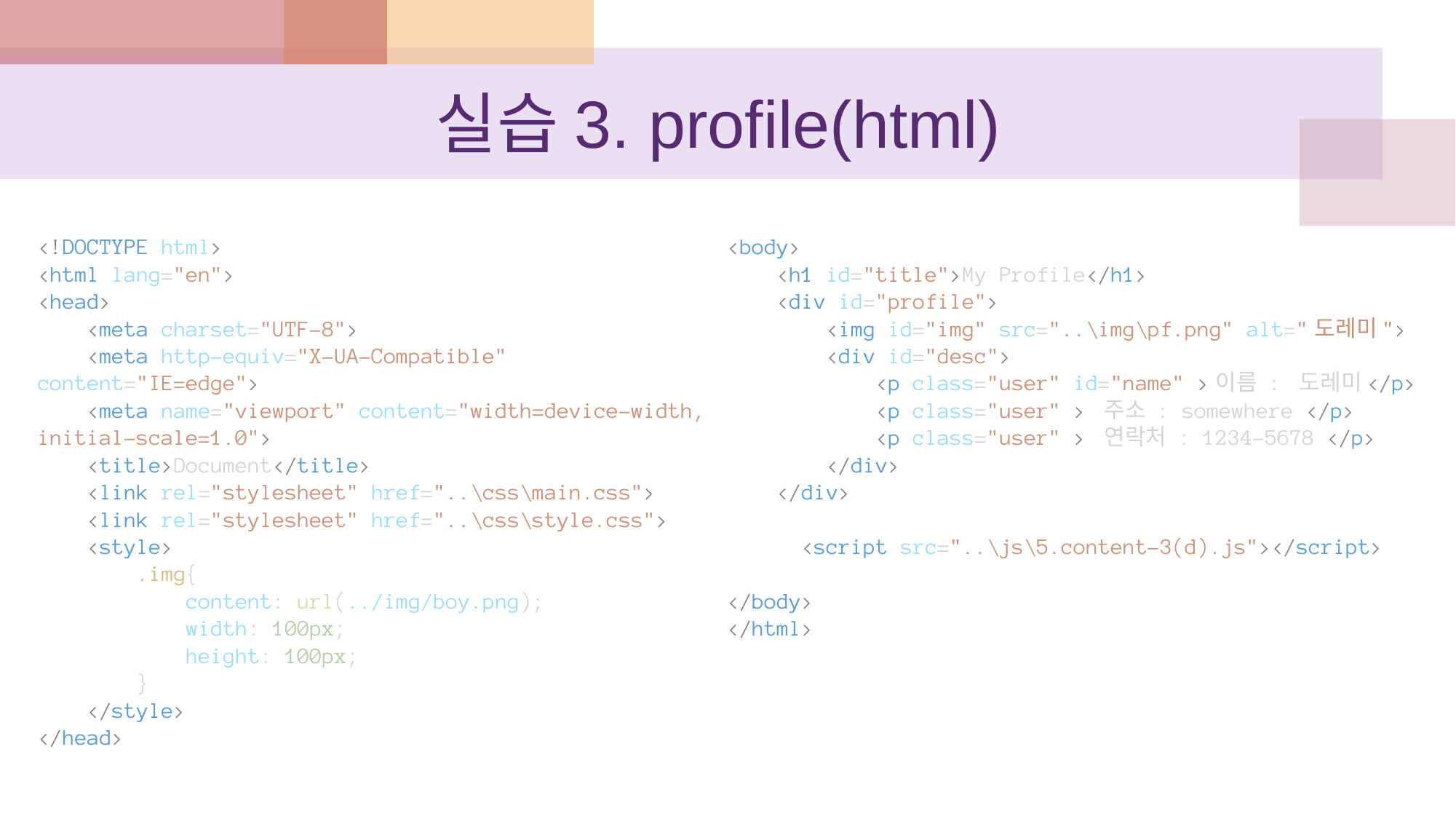

# 실습3. profile(html)
<!DOCTYPE html>
<html lang="en">
<head>
    <meta charset="UTF-8">
    <meta http-equiv="X-UA-Compatible" content="IE=edge">
    <meta name="viewport" content="width=device-width, initial-scale=1.0">
    <title>Document</title>
    <link rel="stylesheet" href="..\css\main.css">
    <link rel="stylesheet" href="..\css\style.css">
    <style>
        .img{
            content: url(../img/boy.png);
            width: 100px;
            height: 100px;
        }
    </style>
</head>
<body>
    <h1 id="title">My Profile</h1>
    <div id="profile">
        <img id="img" src="..\img\pf.png" alt="도레미">
        <div id="desc">
            <p class="user" id="name" >이름 : 도레미</p>
            <p class="user" > 주소 : somewhere </p>
            <p class="user" > 연락처 : 1234-5678 </p>
        </div>
    </div>

      <script src="..\js\5.content-3(d).js"></script>

</body>
</html>